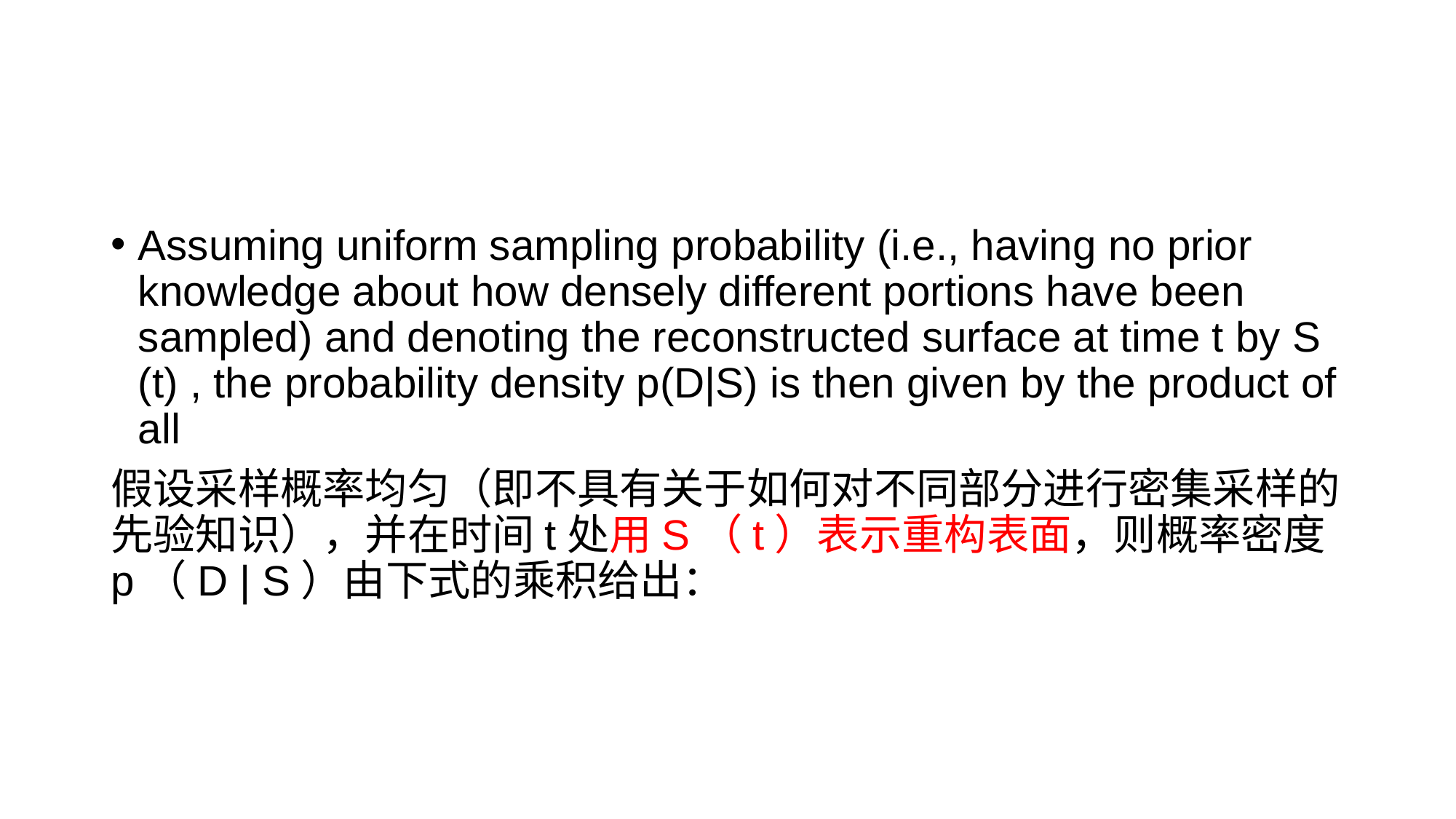

#
Assuming uniform sampling probability (i.e., having no prior knowledge about how densely different portions have been sampled) and denoting the reconstructed surface at time t by S (t) , the probability density p(D|S) is then given by the product of all
假设采样概率均匀（即不具有关于如何对不同部分进行密集采样的先验知识），并在时间t处用S（t）表示重构表面，则概率密度p（D | S）由下式的乘积给出：